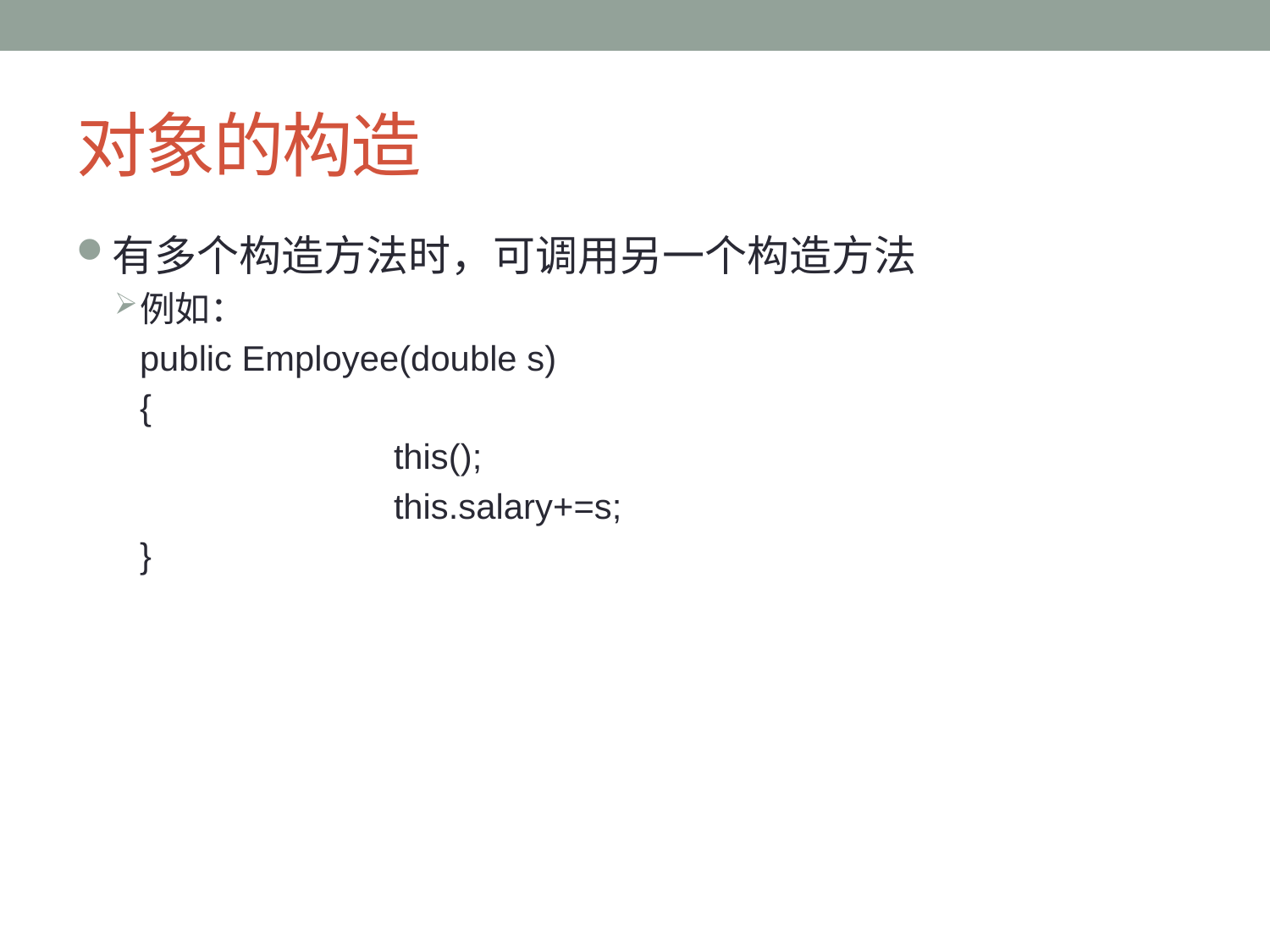

# 对象的构造
有多个构造方法时，可调用另一个构造方法
例如：
	public Employee(double s)
	{
			this();
			this.salary+=s;
	}